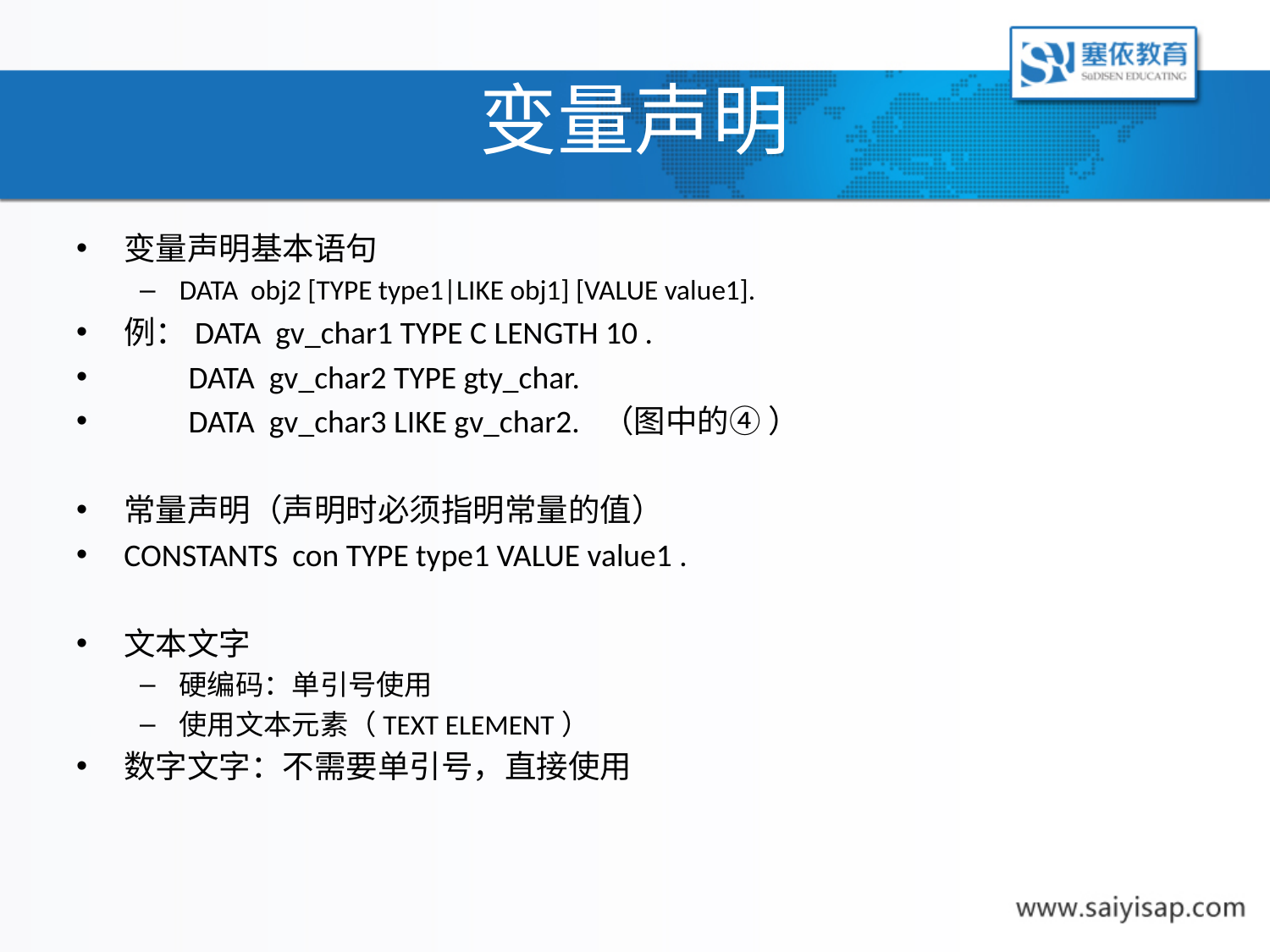

# 变量声明
变量声明基本语句
DATA  obj2 [TYPE type1|LIKE obj1] [VALUE value1].
例：DATA  gv_char1 TYPE C LENGTH 10 .
         DATA  gv_char2 TYPE gty_char.
         DATA  gv_char3 LIKE gv_char2.  （图中的④ ）

常量声明（声明时必须指明常量的值）
CONSTANTS  con TYPE type1 VALUE value1 .

文本文字
硬编码：单引号使用
使用文本元素（TEXT ELEMENT）
数字文字：不需要单引号，直接使用